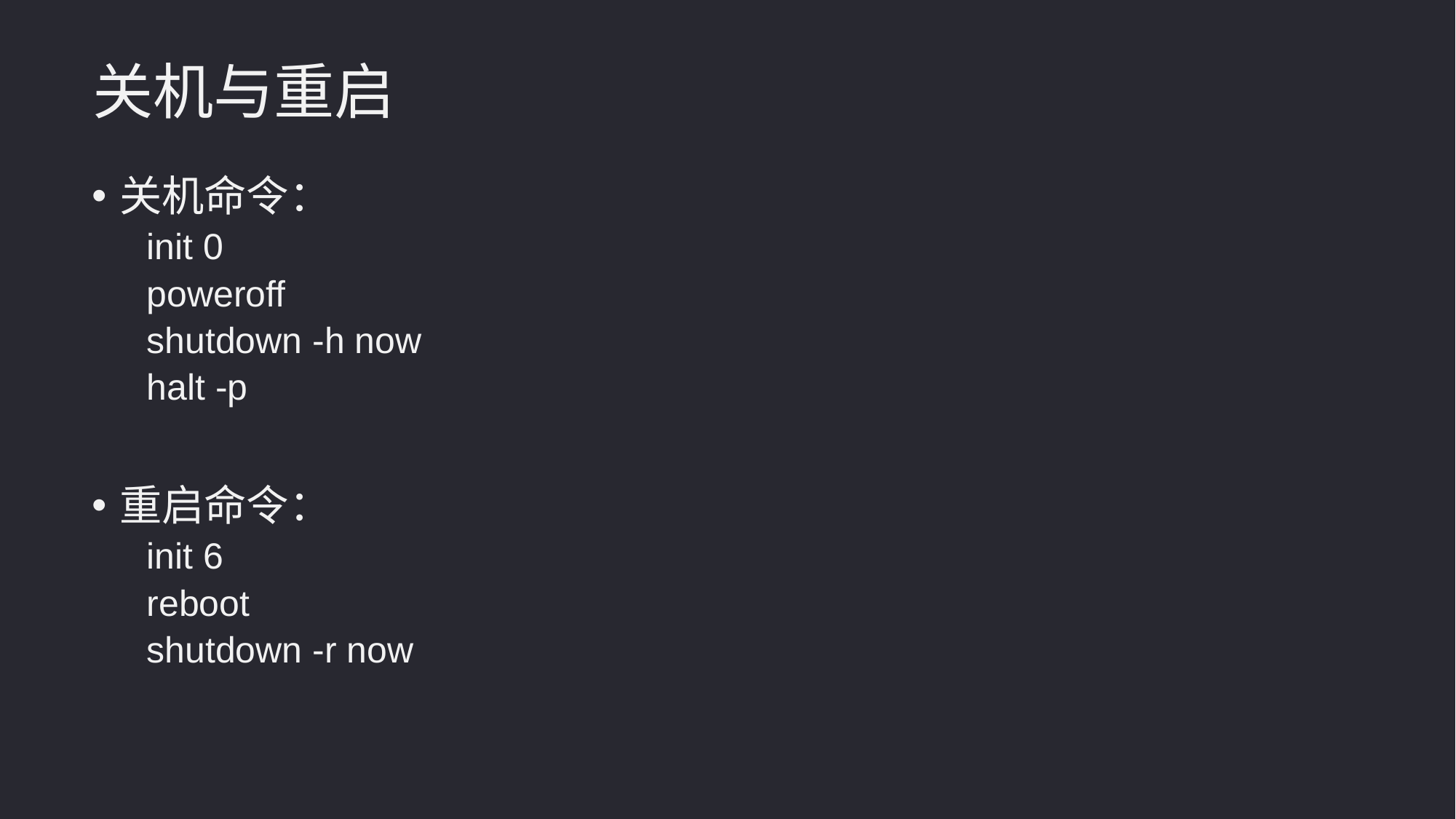

关机与重启
关机命令：
init 0
poweroff
shutdown -h now
halt -p

重启命令：
init 6
reboot
shutdown -r now